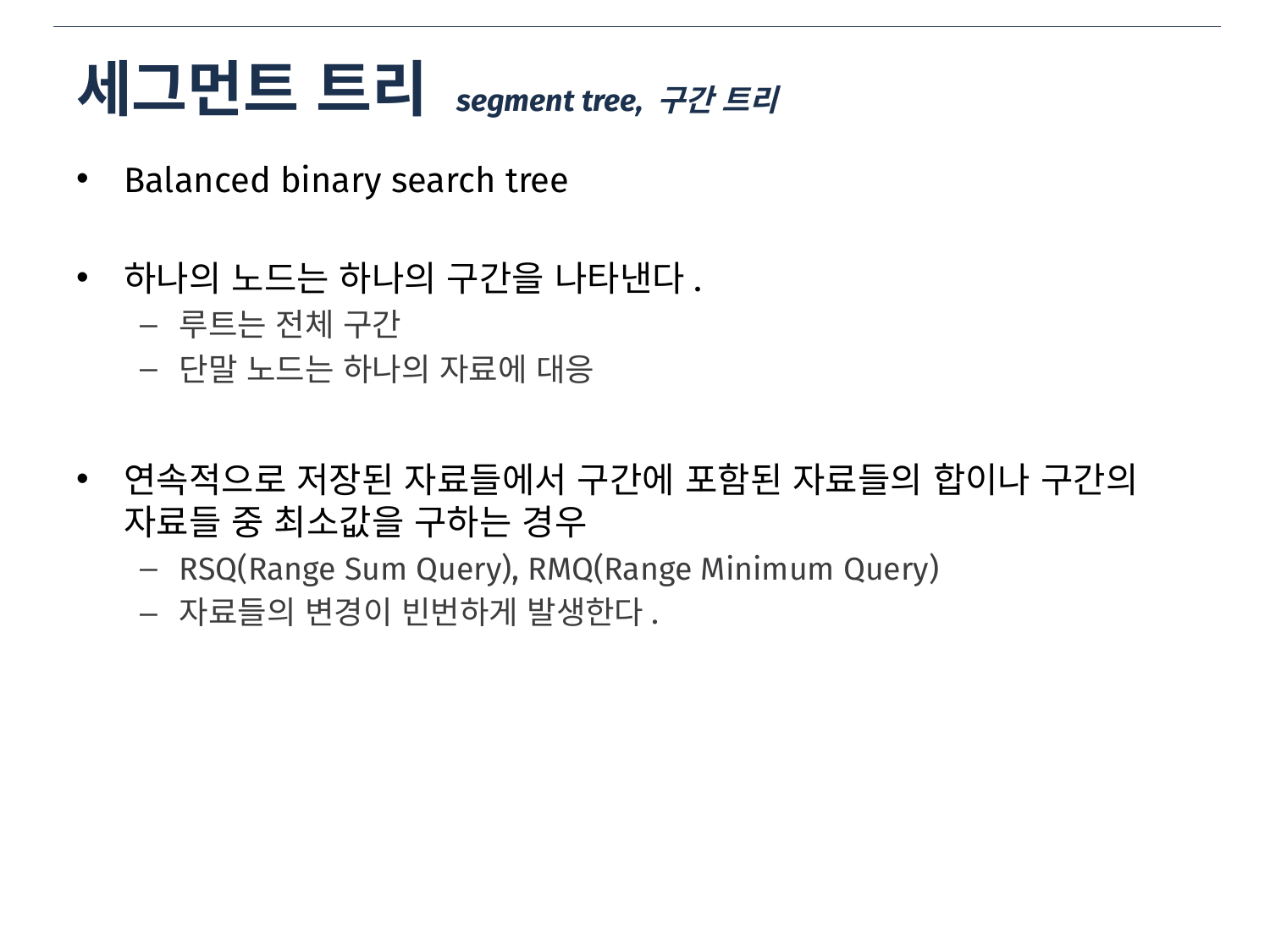

# 세그먼트 트리 segment tree, 구간 트리
Balanced binary search tree

하나의 노드는 하나의 구간을 나타낸다.
루트는 전체 구간
단말 노드는 하나의 자료에 대응

연속적으로 저장된 자료들에서 구간에 포함된 자료들의 합이나 구간의 자료들 중 최소값을 구하는 경우
RSQ(Range Sum Query), RMQ(Range Minimum Query)
자료들의 변경이 빈번하게 발생한다.